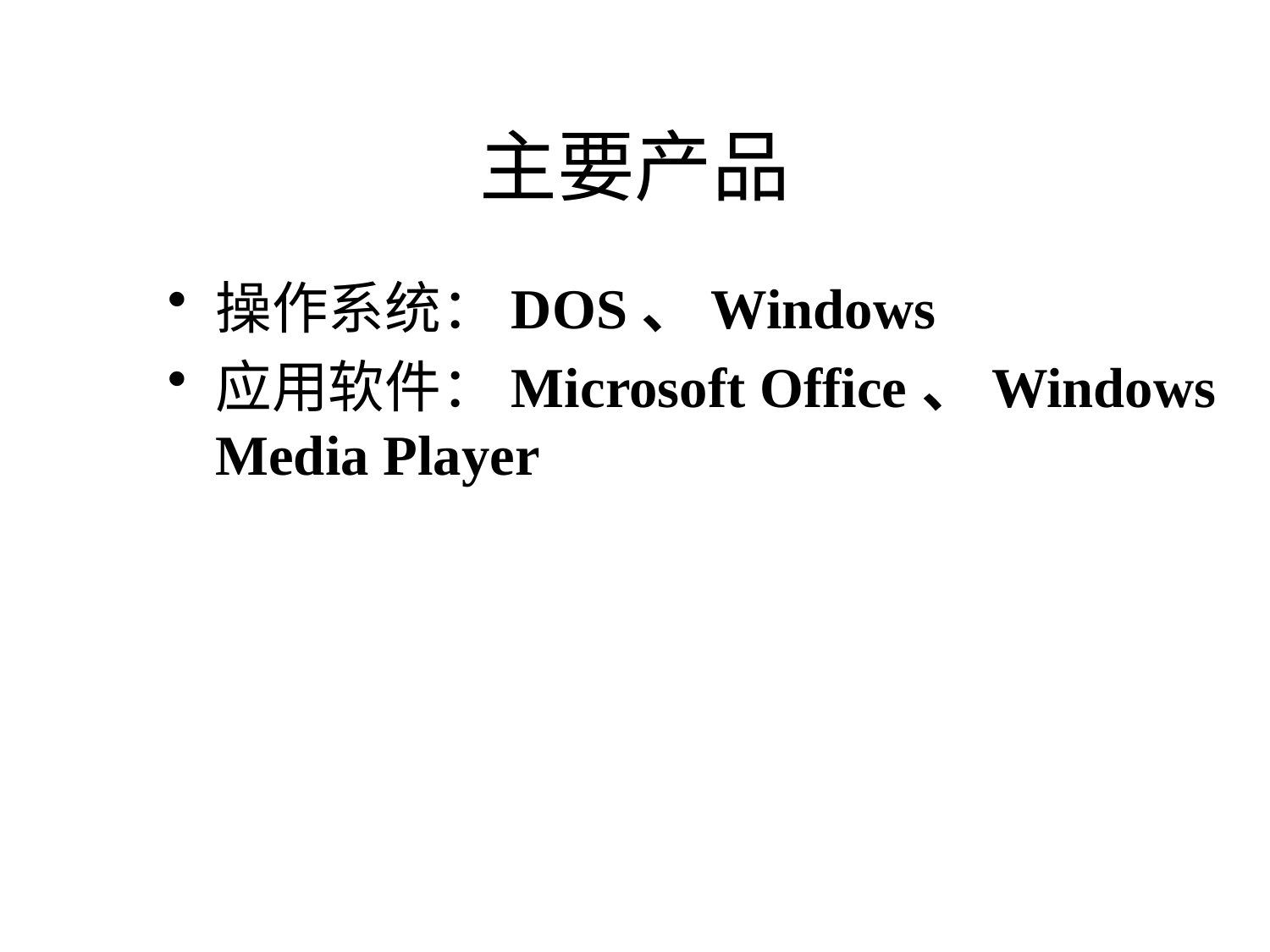

# 主要产品
操作系统：DOS、Windows
应用软件：Microsoft Office、Windows Media Player